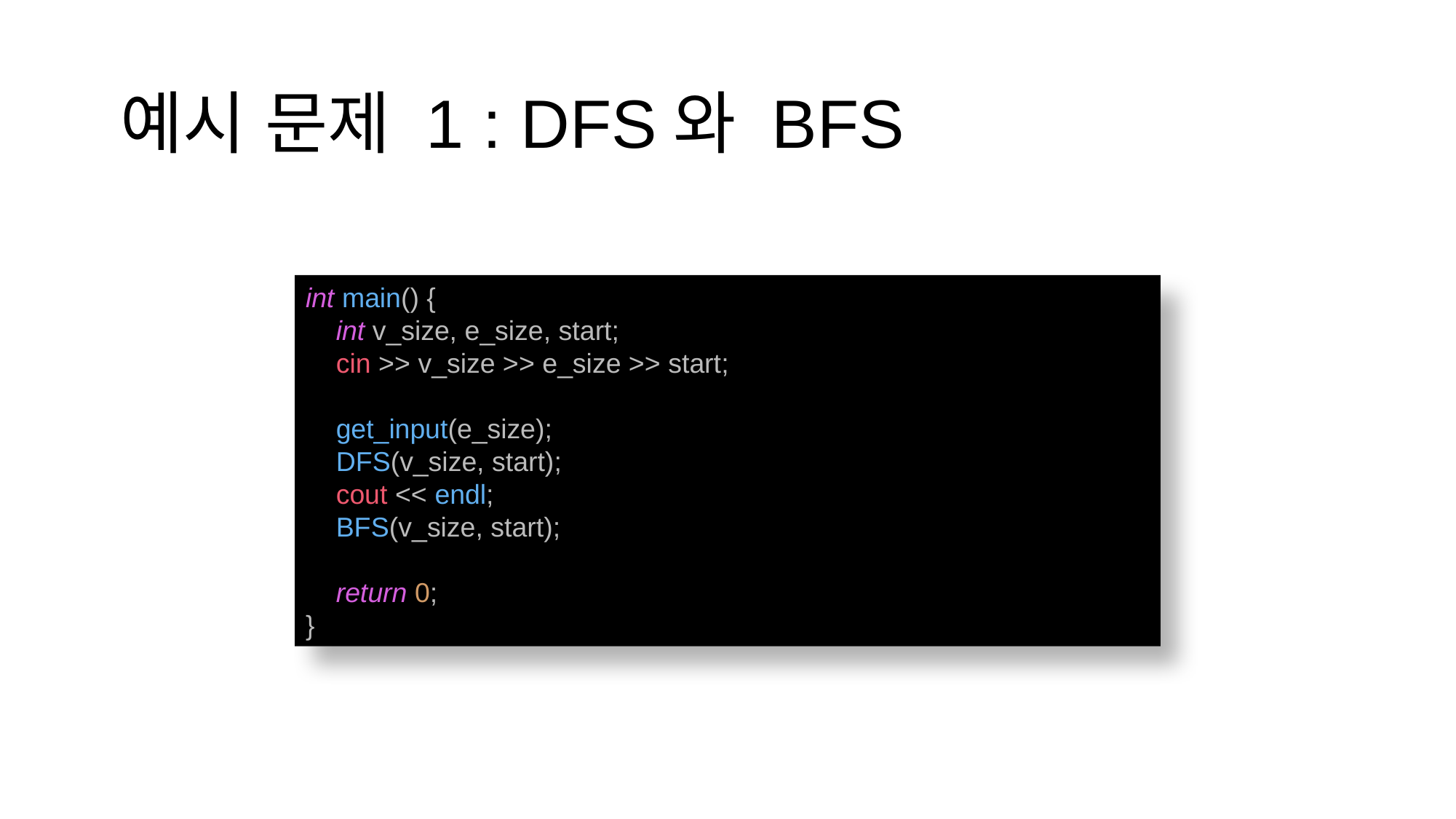

예시 문제 1 : DFS와 BFS
int main() {
    int v_size, e_size, start;
    cin >> v_size >> e_size >> start;
    get_input(e_size);
    DFS(v_size, start);
    cout << endl;
    BFS(v_size, start);
    return 0;
}